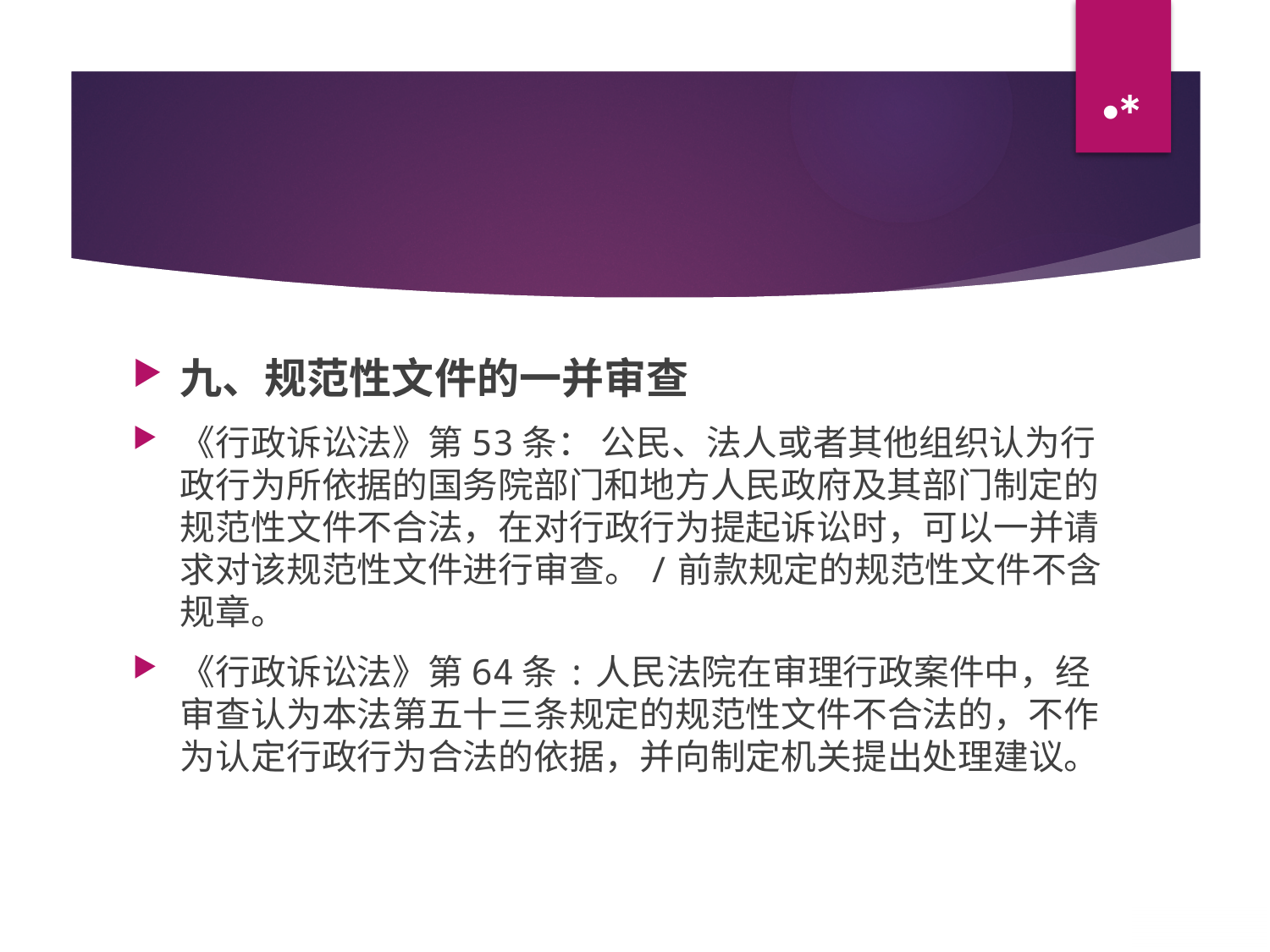

*
#
九、规范性文件的一并审查
《行政诉讼法》第53条： 公民、法人或者其他组织认为行政行为所依据的国务院部门和地方人民政府及其部门制定的规范性文件不合法，在对行政行为提起诉讼时，可以一并请求对该规范性文件进行审查。/前款规定的规范性文件不含规章。
《行政诉讼法》第64条:人民法院在审理行政案件中，经审查认为本法第五十三条规定的规范性文件不合法的，不作为认定行政行为合法的依据，并向制定机关提出处理建议。